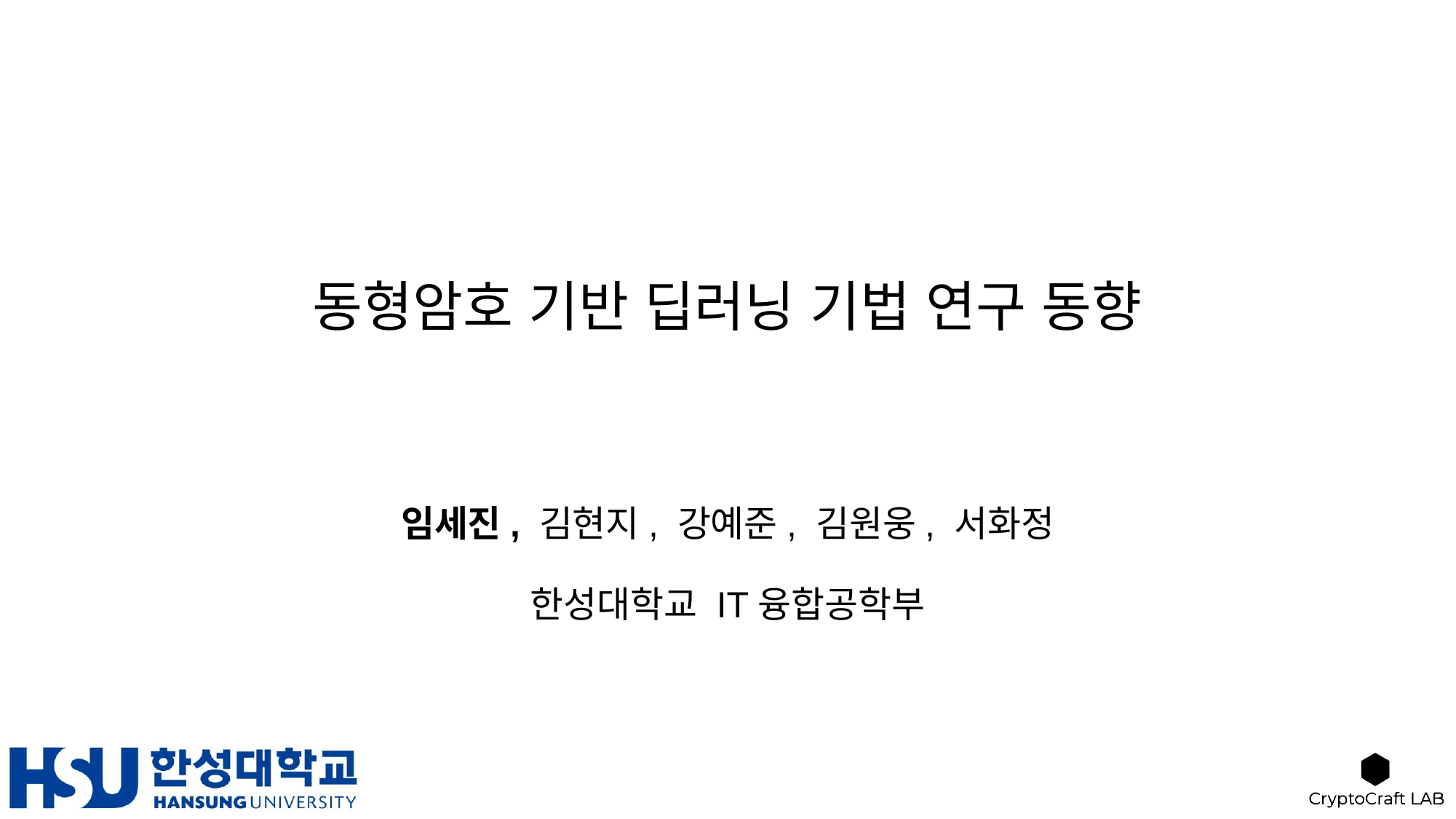

# 동형암호 기반 딥러닝 기법 연구 동향
임세진, 김현지, 강예준, 김원웅, 서화정
한성대학교 IT융합공학부